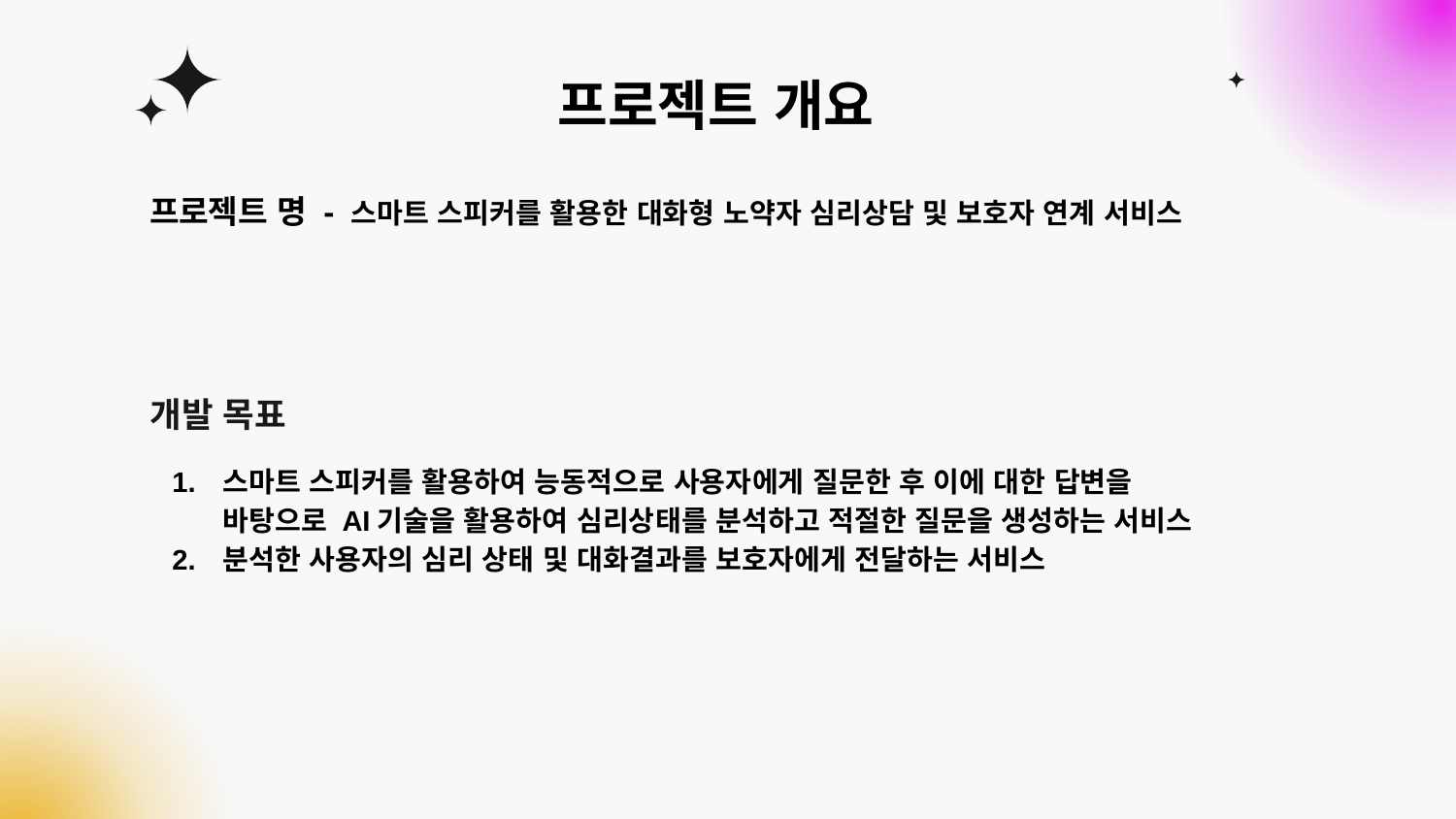

# 프로젝트 개요

프로젝트 명 - 스마트 스피커를 활용한 대화형 노약자 심리상담 및 보호자 연계 서비스
개발 목표
스마트 스피커를 활용하여 능동적으로 사용자에게 질문한 후 이에 대한 답변을 바탕으로 AI기술을 활용하여 심리상태를 분석하고 적절한 질문을 생성하는 서비스
분석한 사용자의 심리 상태 및 대화결과를 보호자에게 전달하는 서비스